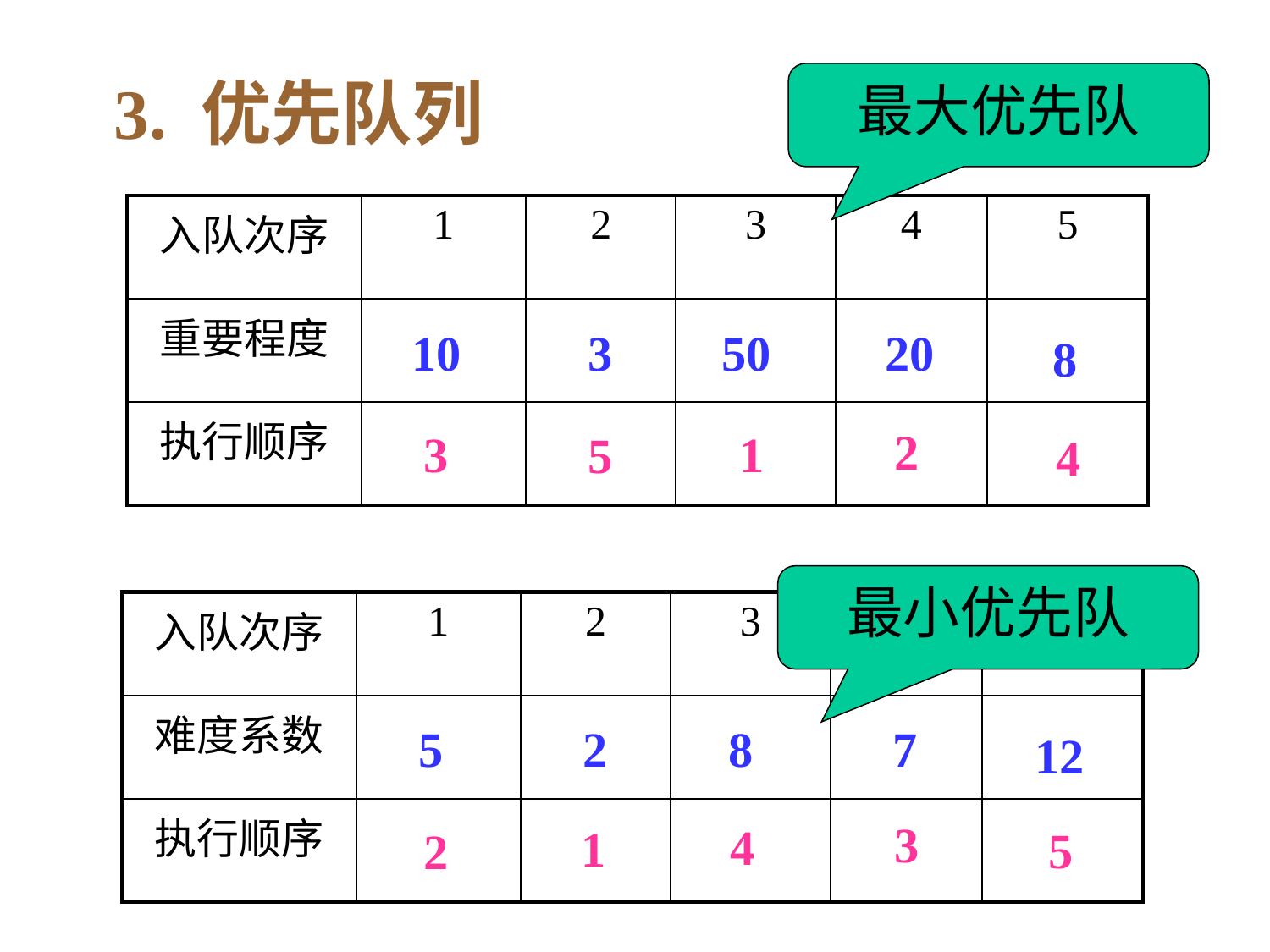

3. 优先队列
最大优先队
| 入队次序 | 1 | 2 | 3 | 4 | 5 |
| --- | --- | --- | --- | --- | --- |
| 重要程度 |  |  |  |  |  |
| 执行顺序 |  |  |  |  |  |
10
3
50
20
8
2
3
1
5
4
最小优先队
| 入队次序 | 1 | 2 | 3 | 4 | 5 |
| --- | --- | --- | --- | --- | --- |
| 难度系数 |  |  |  |  |  |
| 执行顺序 |  |  |  |  |  |
5
2
8
7
12
3
4
1
5
2